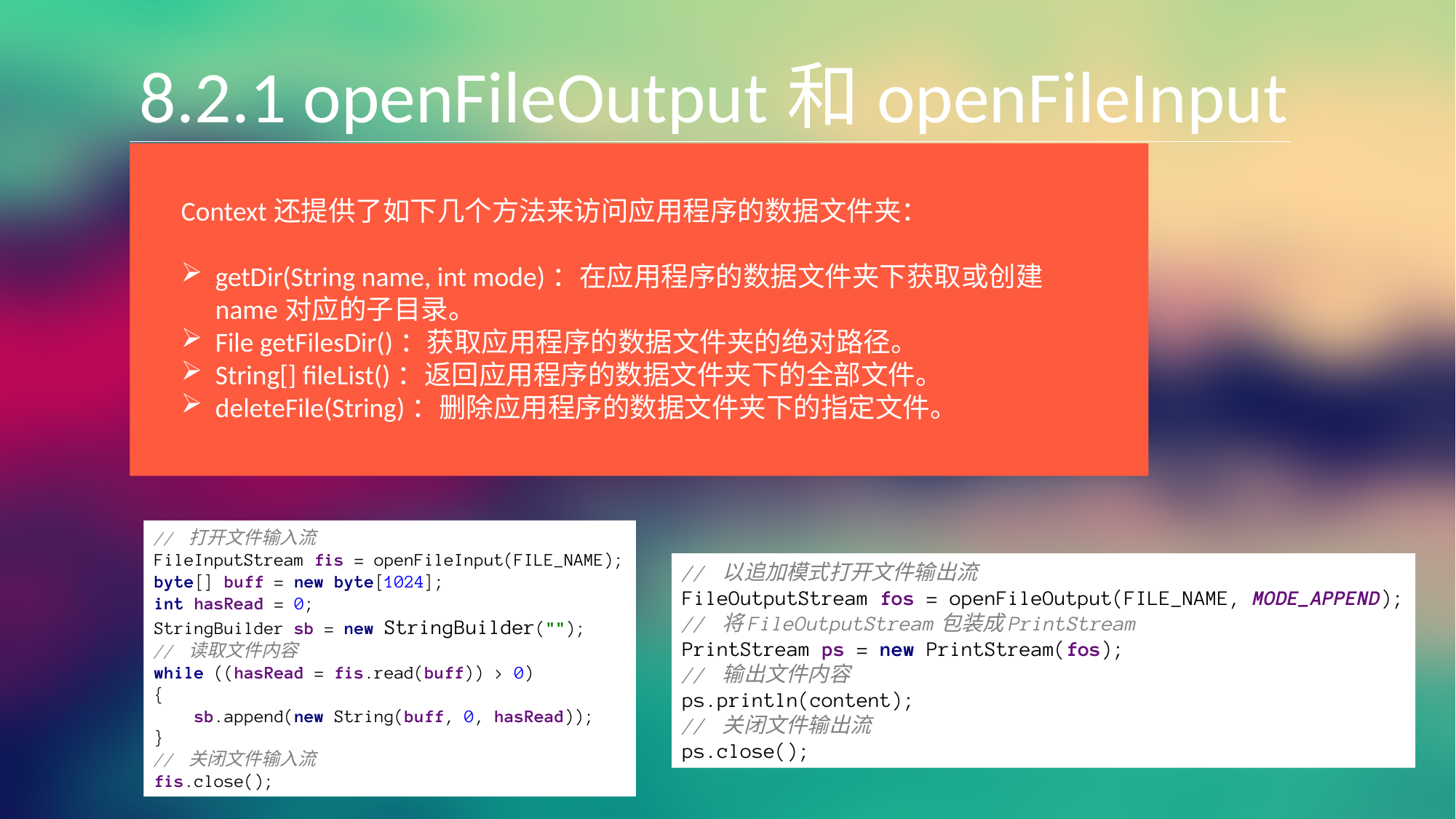

8.2.1 openFileOutput和openFileInput

Context还提供了如下几个方法来访问应用程序的数据文件夹：

getDir(String name, int mode)：在应用程序的数据文件夹下获取或创建name对应的子目录。
File getFilesDir()：获取应用程序的数据文件夹的绝对路径。
String[] fileList()：返回应用程序的数据文件夹下的全部文件。
deleteFile(String)：删除应用程序的数据文件夹下的指定文件。
// 打开文件输入流
FileInputStream fis = openFileInput(FILE_NAME);
byte[] buff = new byte[1024];
int hasRead = 0;
StringBuilder sb = new StringBuilder("");
// 读取文件内容
while ((hasRead = fis.read(buff)) > 0)
{
    sb.append(new String(buff, 0, hasRead));
}
// 关闭文件输入流
fis.close();
// 以追加模式打开文件输出流
FileOutputStream fos = openFileOutput(FILE_NAME, MODE_APPEND);
// 将FileOutputStream包装成PrintStream
PrintStream ps = new PrintStream(fos);
// 输出文件内容
ps.println(content);
// 关闭文件输出流
ps.close();